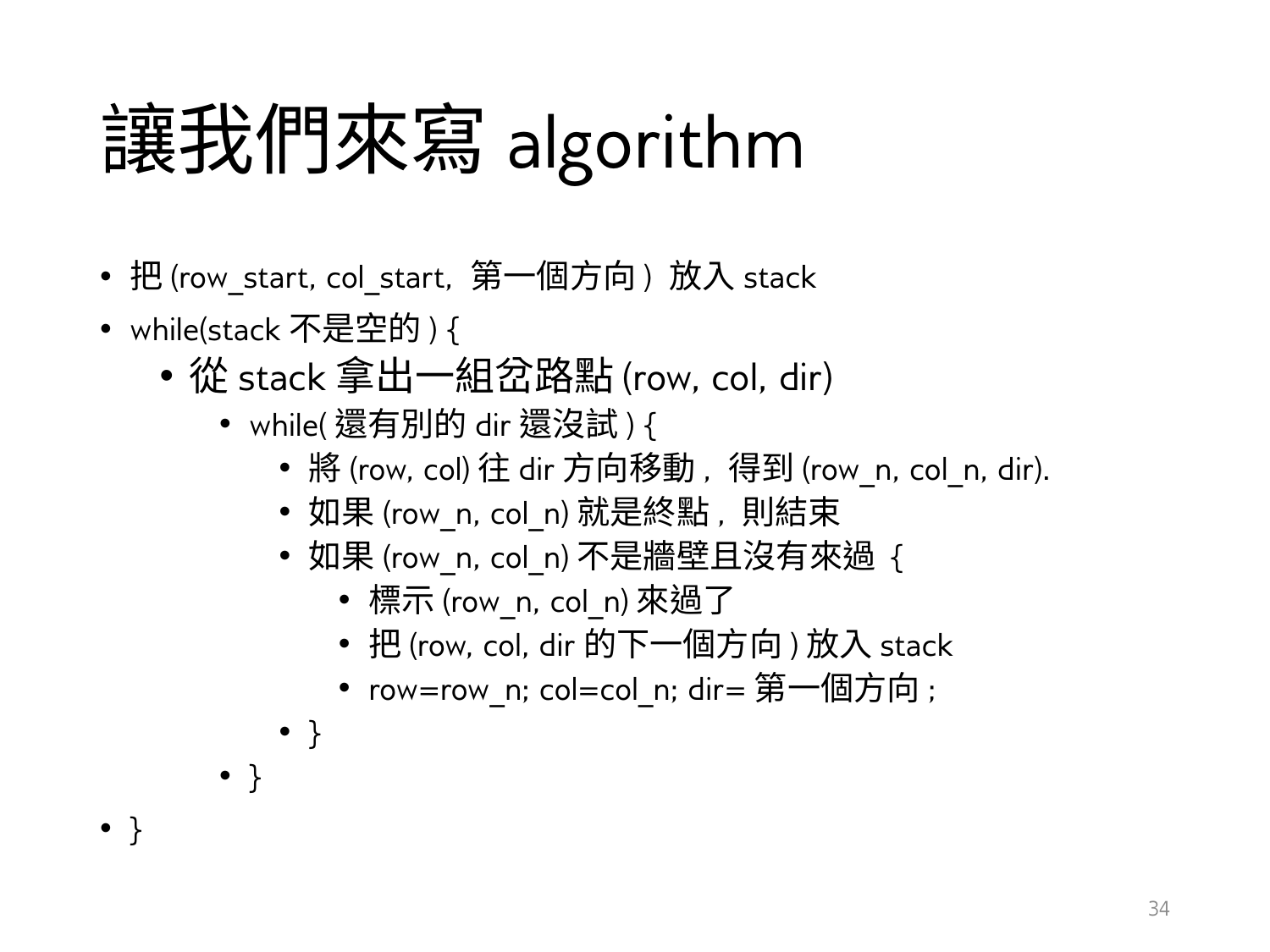

# 讓我們來寫algorithm
把(row_start, col_start, 第一個方向) 放入stack
while(stack不是空的) {
從stack拿出一組岔路點(row, col, dir)
while(還有別的dir還沒試) {
將(row, col)往dir方向移動, 得到(row_n, col_n, dir).
如果(row_n, col_n)就是終點, 則結束
如果(row_n, col_n)不是牆壁且沒有來過 {
標示(row_n, col_n)來過了
把(row, col, dir的下一個方向)放入stack
row=row_n; col=col_n; dir=第一個方向;
}
}
}
34